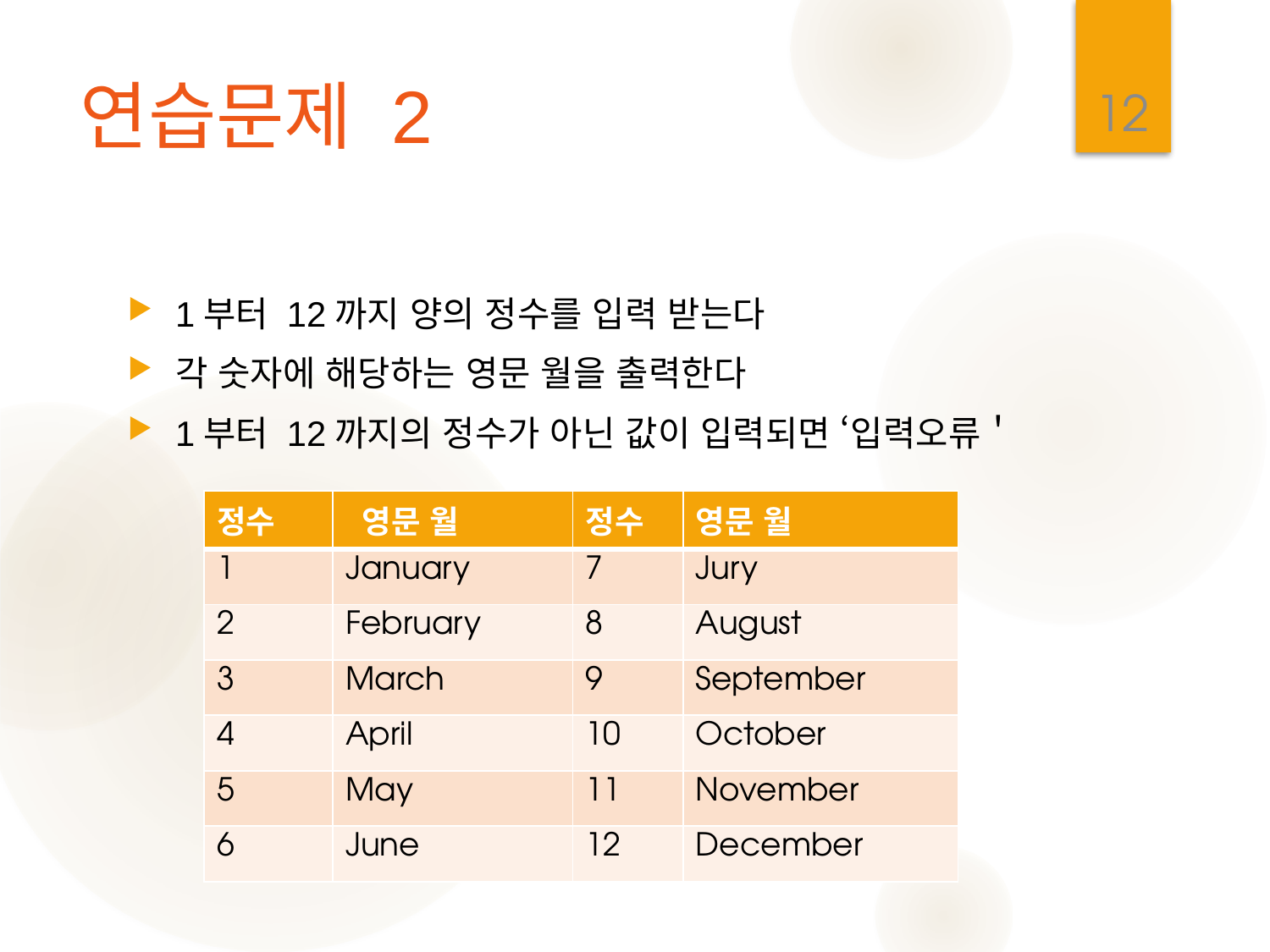

12
# 연습문제 2
1부터 12까지 양의 정수를 입력 받는다
각 숫자에 해당하는 영문 월을 출력한다
1부터 12까지의 정수가 아닌 값이 입력되면 ‘입력오류＇

| 정수 | 영문 월 | 정수 | 영문 월 |
| --- | --- | --- | --- |
| 1 | January | 7 | Jury |
| 2 | February | 8 | August |
| 3 | March | 9 | September |
| 4 | April | 10 | October |
| 5 | May | 11 | November |
| 6 | June | 12 | December |